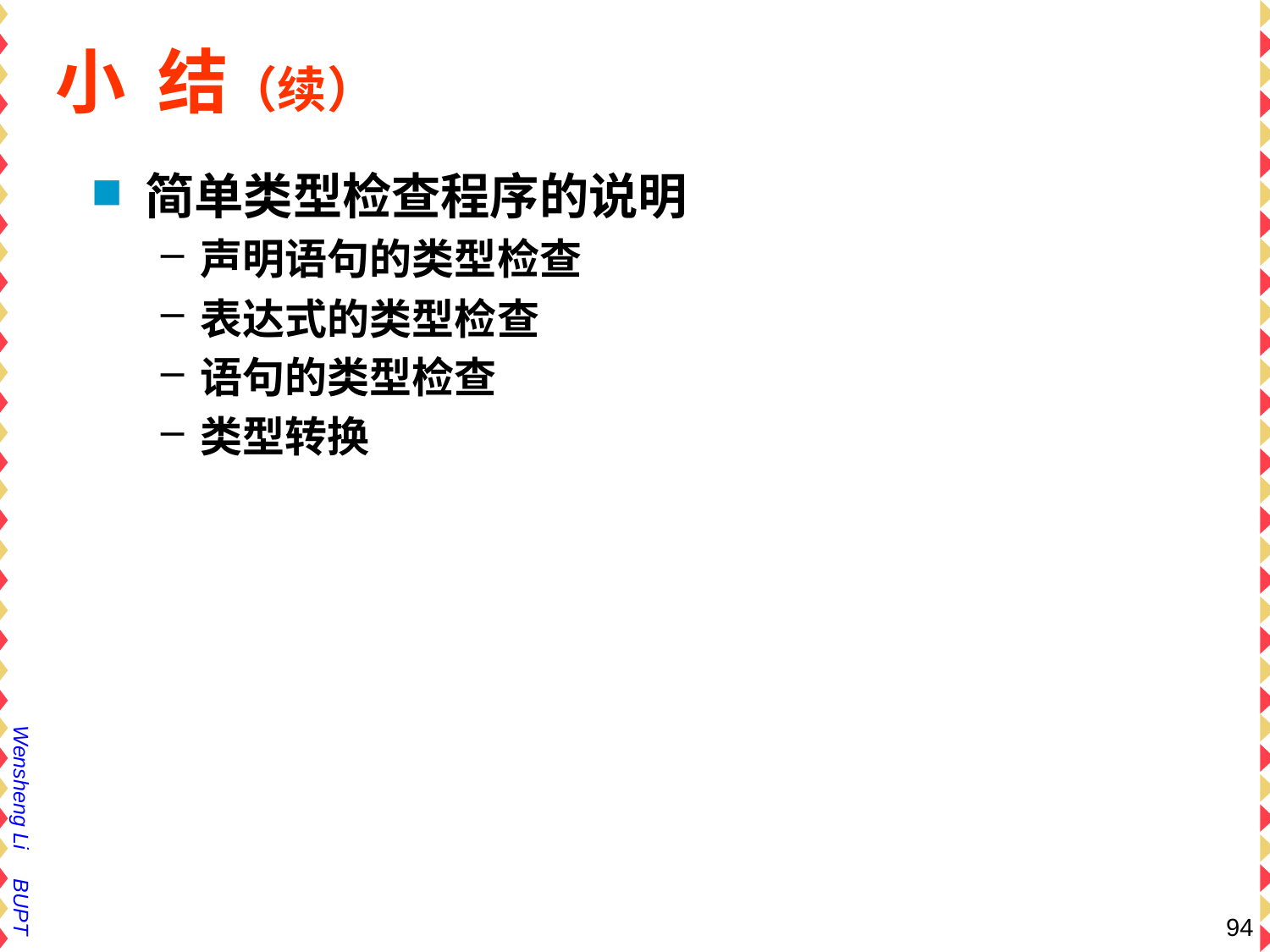

# 小  结（续）
简单类型检查程序的说明
声明语句的类型检查
表达式的类型检查
语句的类型检查
类型转换
94